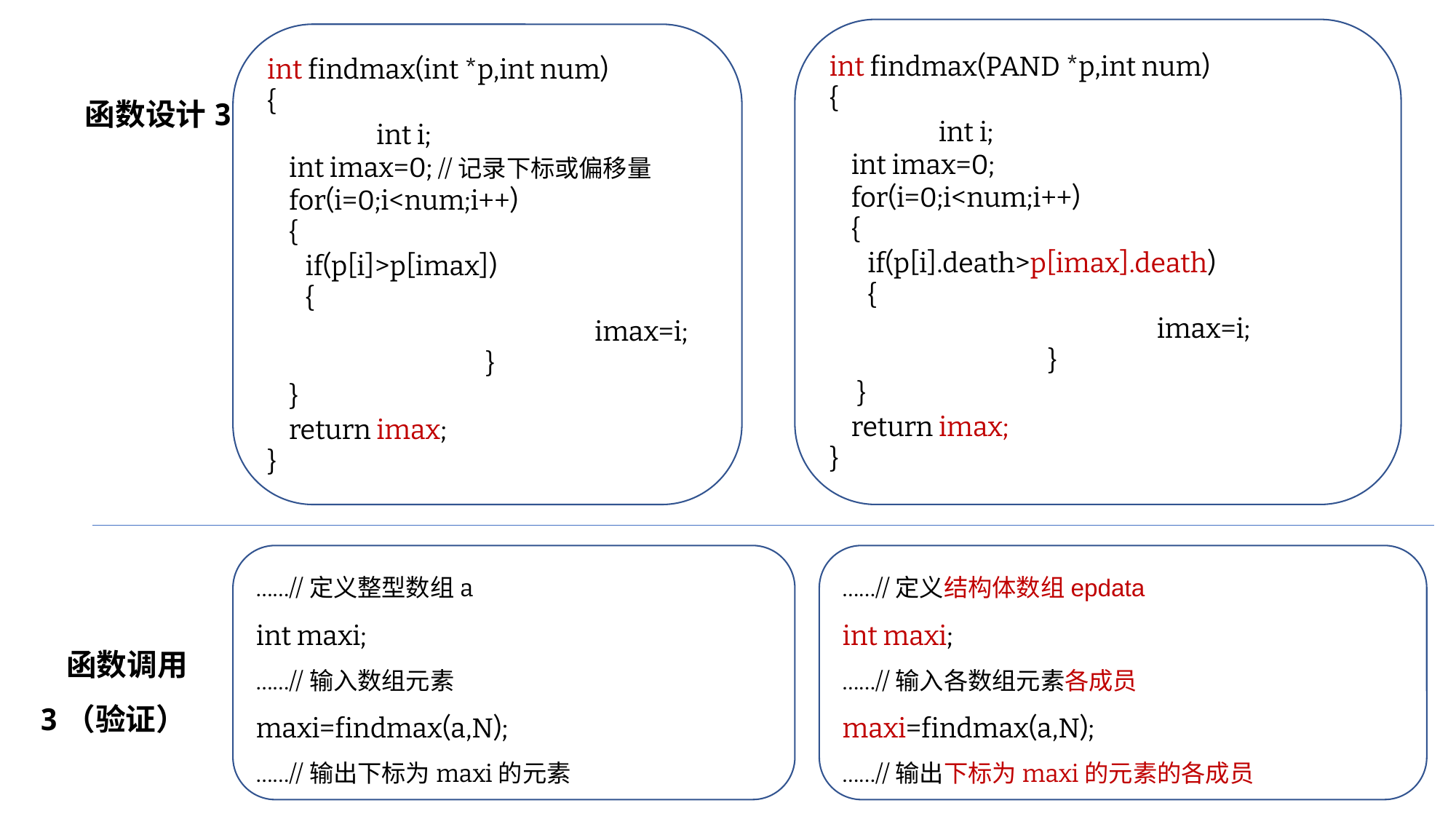

int findmax(PAND *p,int num)
{
	int i;
    int imax=0;
    for(i=0;i<num;i++)
    {
       if(p[i].death>p[imax].death)
       {
			imax=i;
		}
     }
    return imax;
}
int findmax(int *p,int num)
{
	int i;
    int imax=0; //记录下标或偏移量
    for(i=0;i<num;i++)
    {
       if(p[i]>p[imax])
       {
			imax=i;
		}
    }
    return imax;
}
函数设计3
……//定义整型数组a
int maxi;
……//输入数组元素
maxi=findmax(a,N);
……//输出下标为maxi的元素
……//定义结构体数组epdata
int maxi;
……//输入各数组元素各成员
maxi=findmax(a,N);
……//输出下标为maxi的元素的各成员
   函数调用3（验证）